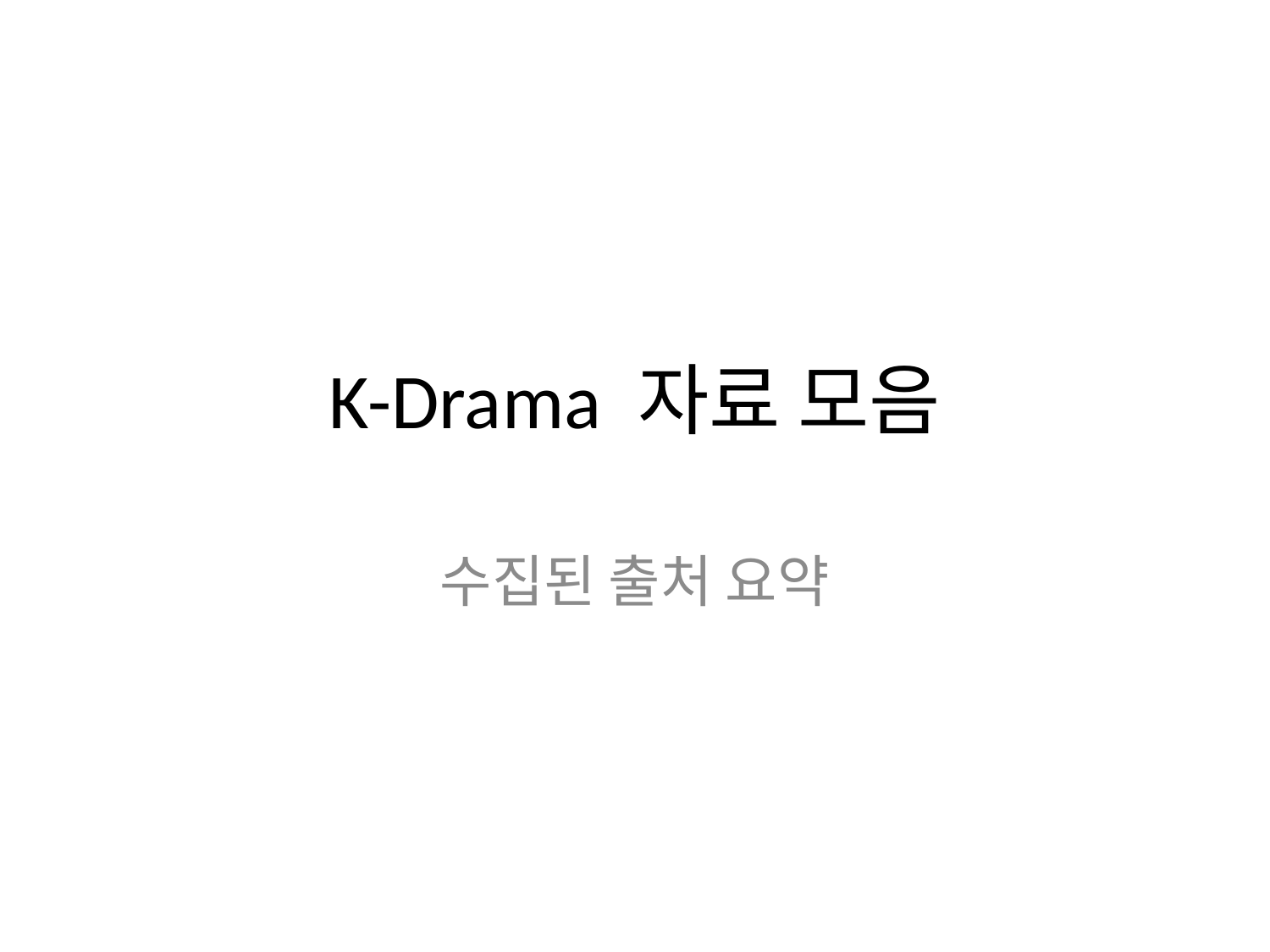

# K-Drama 자료 모음
수집된 출처 요약